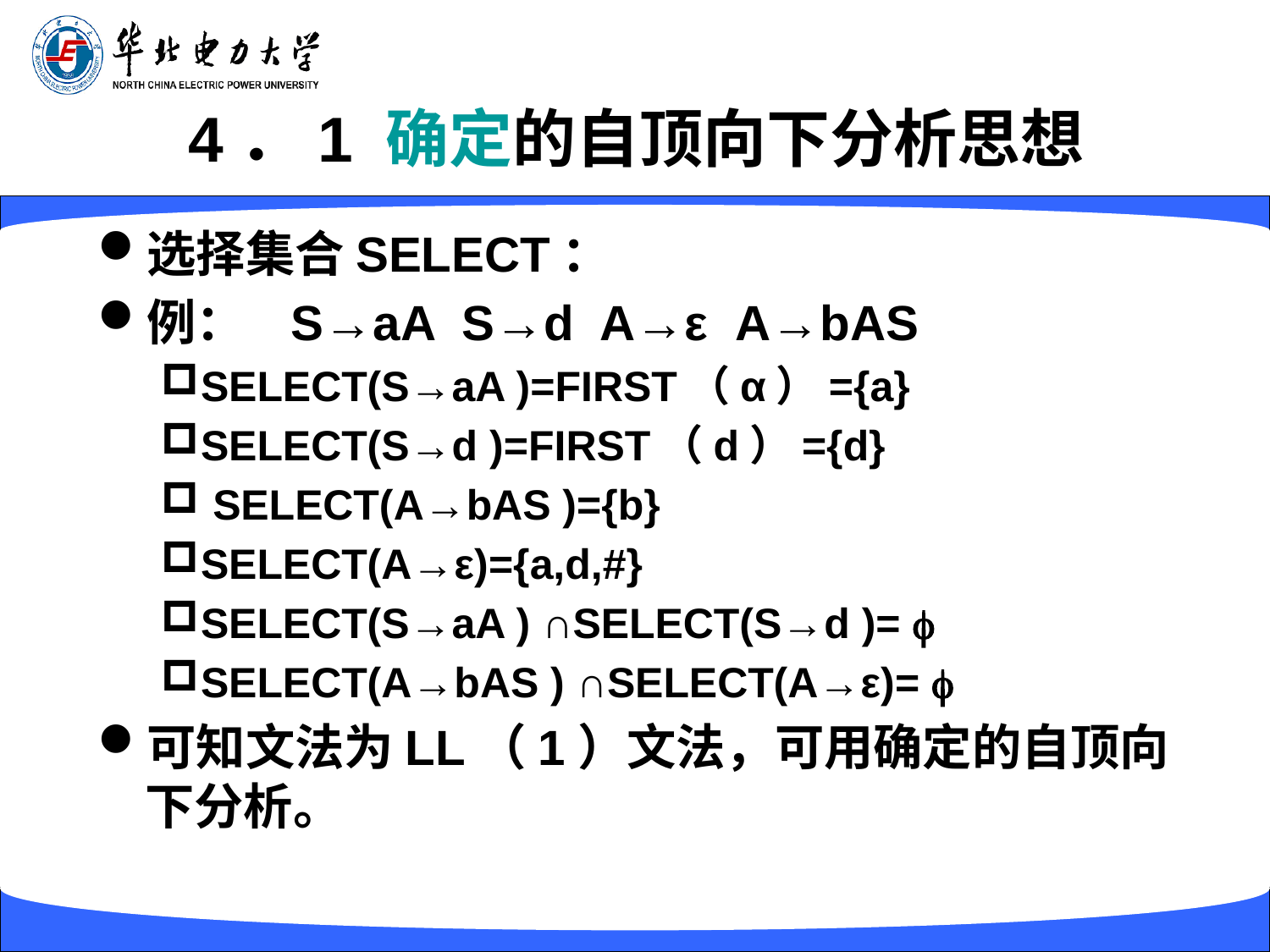

# 4．1 确定的自顶向下分析思想
选择集合SELECT：
例：   S→aA  S→d  A→ε  A→bAS
SELECT(S→aA )=FIRST（α）={a}
SELECT(S→d )=FIRST（d）={d}
 SELECT(A→bAS )={b}
SELECT(A→ε)={a,d,#}
SELECT(S→aA ) ∩SELECT(S→d )= φ
SELECT(A→bAS ) ∩SELECT(A→ε)= φ
可知文法为LL（1）文法，可用确定的自顶向下分析。